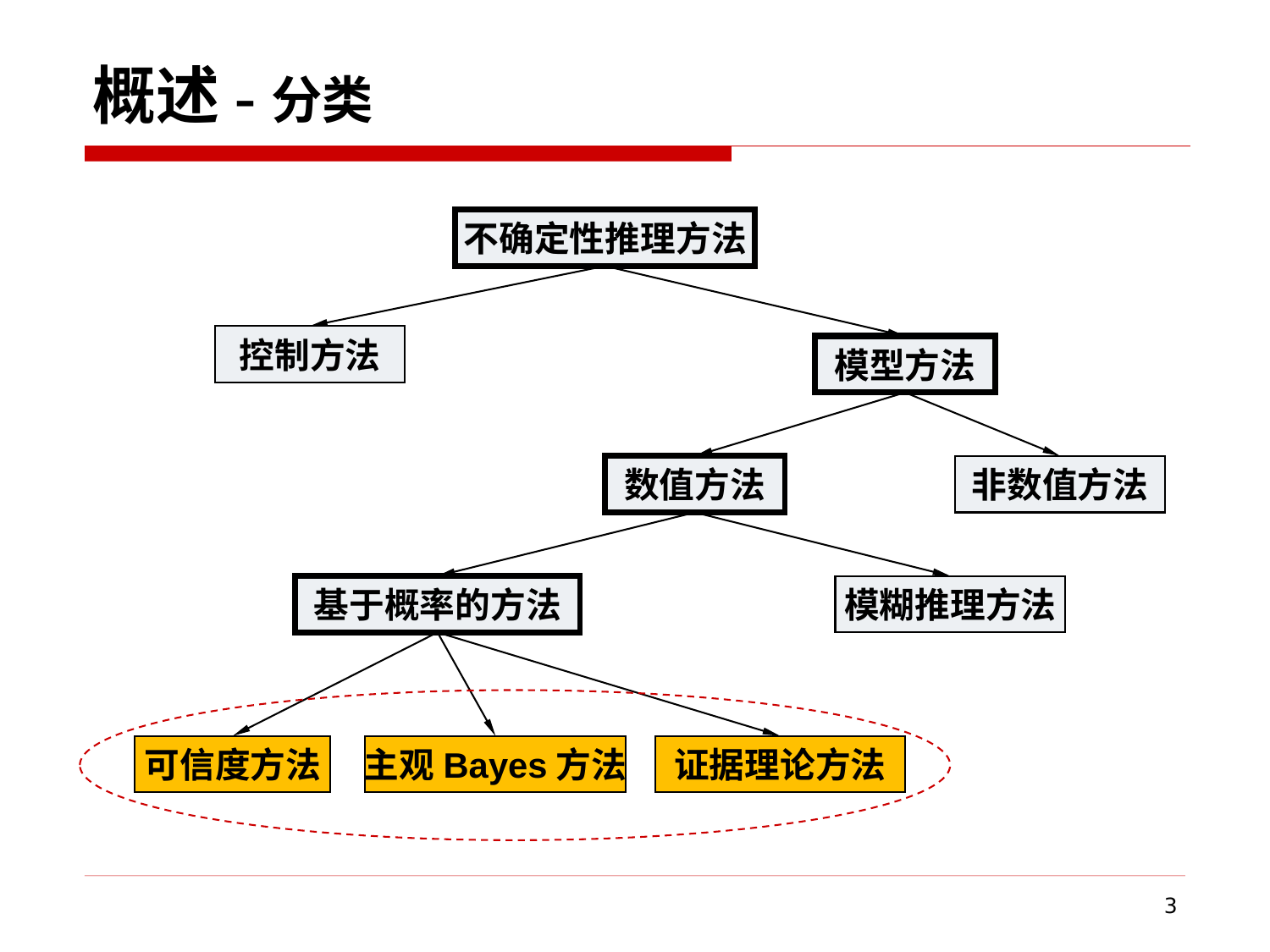

# 概述-分类
不确定性推理方法
控制方法
模型方法
数值方法
非数值方法
基于概率的方法
模糊推理方法

可信度方法
主观Bayes方法
证据理论方法
3